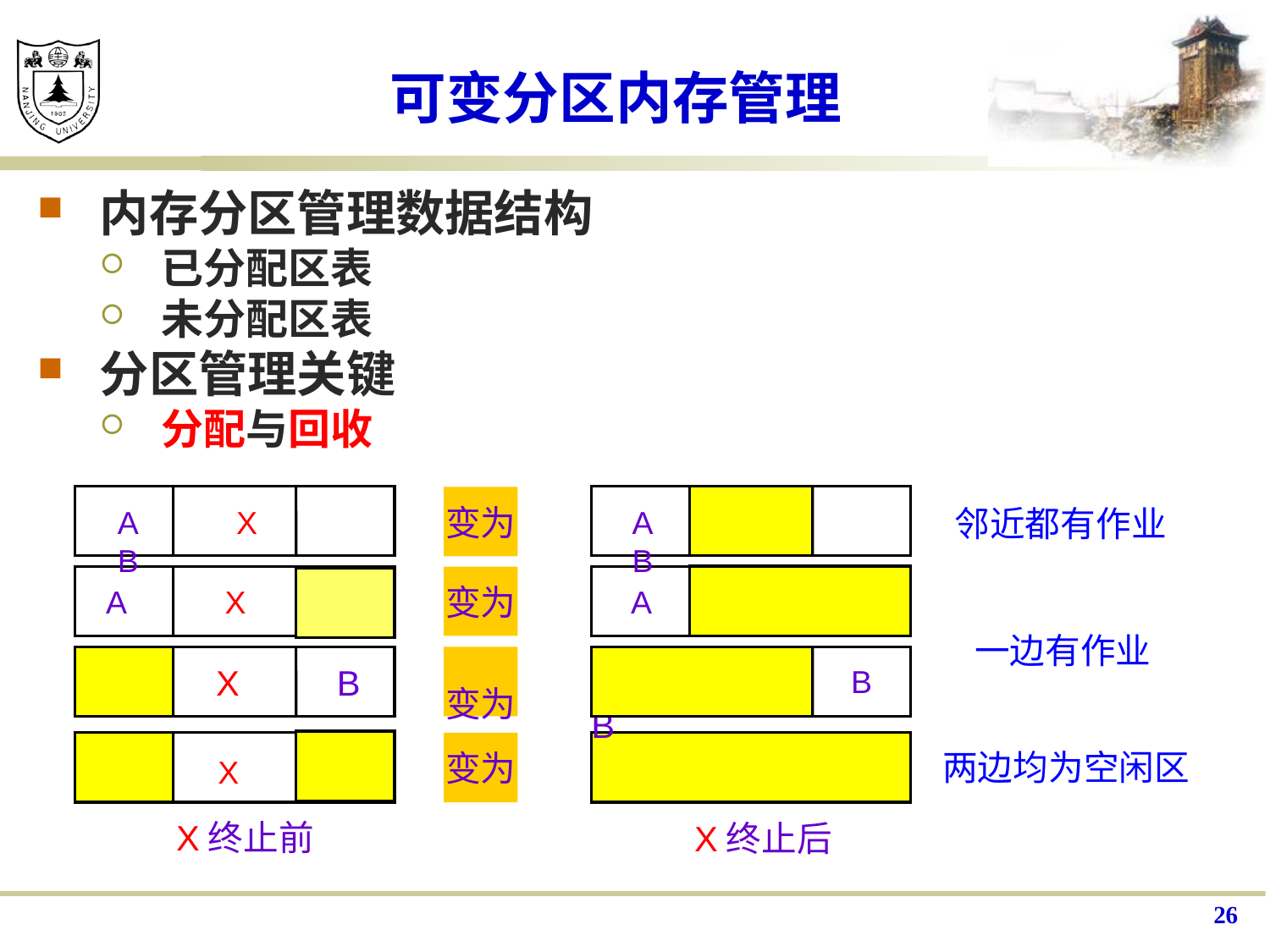

# 可变分区内存管理
内存分区管理数据结构
已分配区表
未分配区表
分区管理关键
分配与回收

变为

邻近都有作业

变为
     A

一边有作业
           X          B

变为
                                                                 B

变为

两边均为空闲区
X终止前
X终止后
A           X           B
A                          B
A           X
A
B
X
26